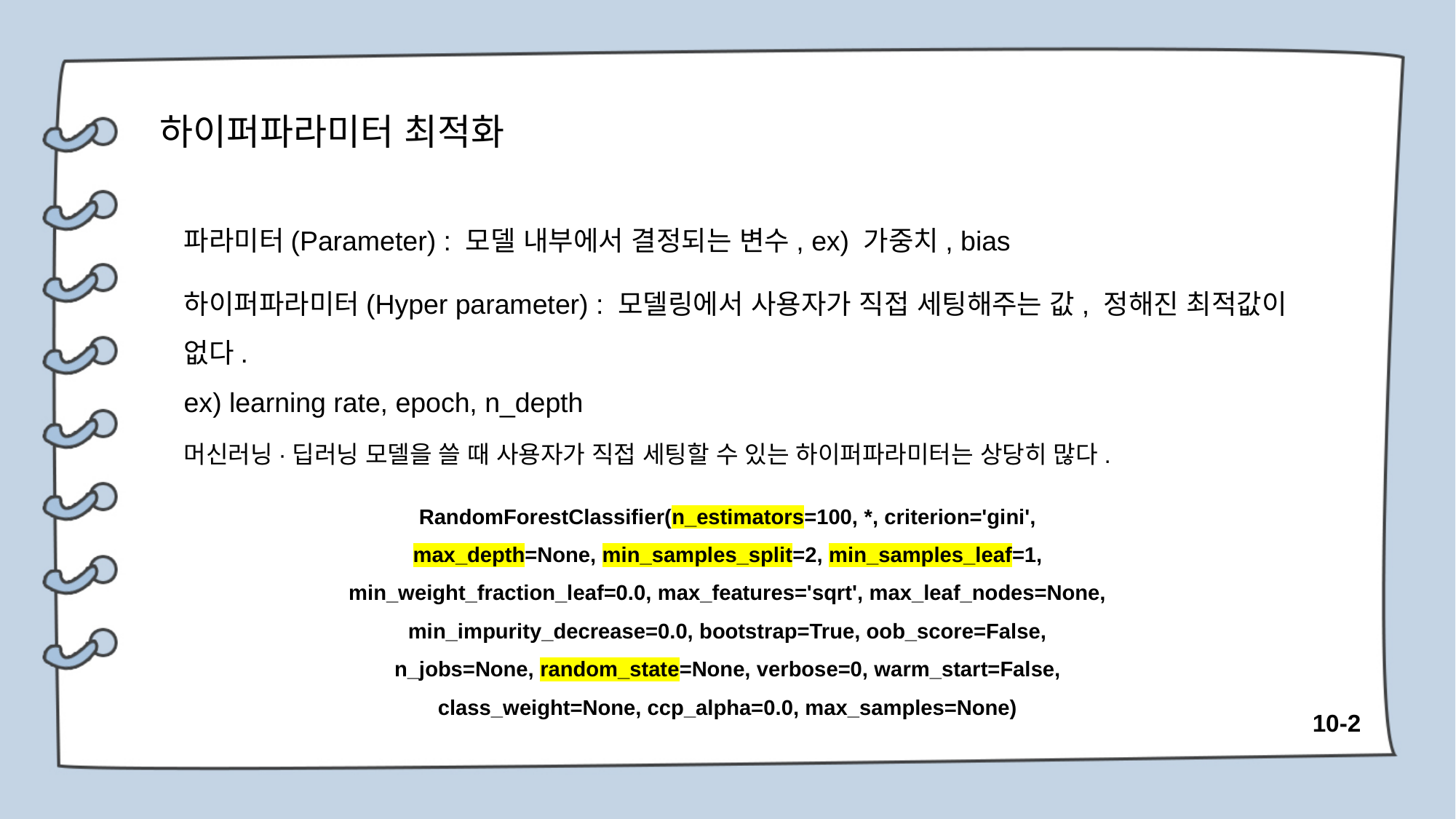

하이퍼파라미터 최적화
파라미터(Parameter) : 모델 내부에서 결정되는 변수, ex) 가중치, bias
하이퍼파라미터(Hyper parameter) : 모델링에서 사용자가 직접 세팅해주는 값, 정해진 최적값이 없다.
ex) learning rate, epoch, n_depth
머신러닝·딥러닝 모델을 쓸 때 사용자가 직접 세팅할 수 있는 하이퍼파라미터는 상당히 많다.
RandomForestClassifier(n_estimators=100, *, criterion='gini', max_depth=None, min_samples_split=2, min_samples_leaf=1, min_weight_fraction_leaf=0.0, max_features='sqrt', max_leaf_nodes=None, min_impurity_decrease=0.0, bootstrap=True, oob_score=False, n_jobs=None, random_state=None, verbose=0, warm_start=False, class_weight=None, ccp_alpha=0.0, max_samples=None)
10